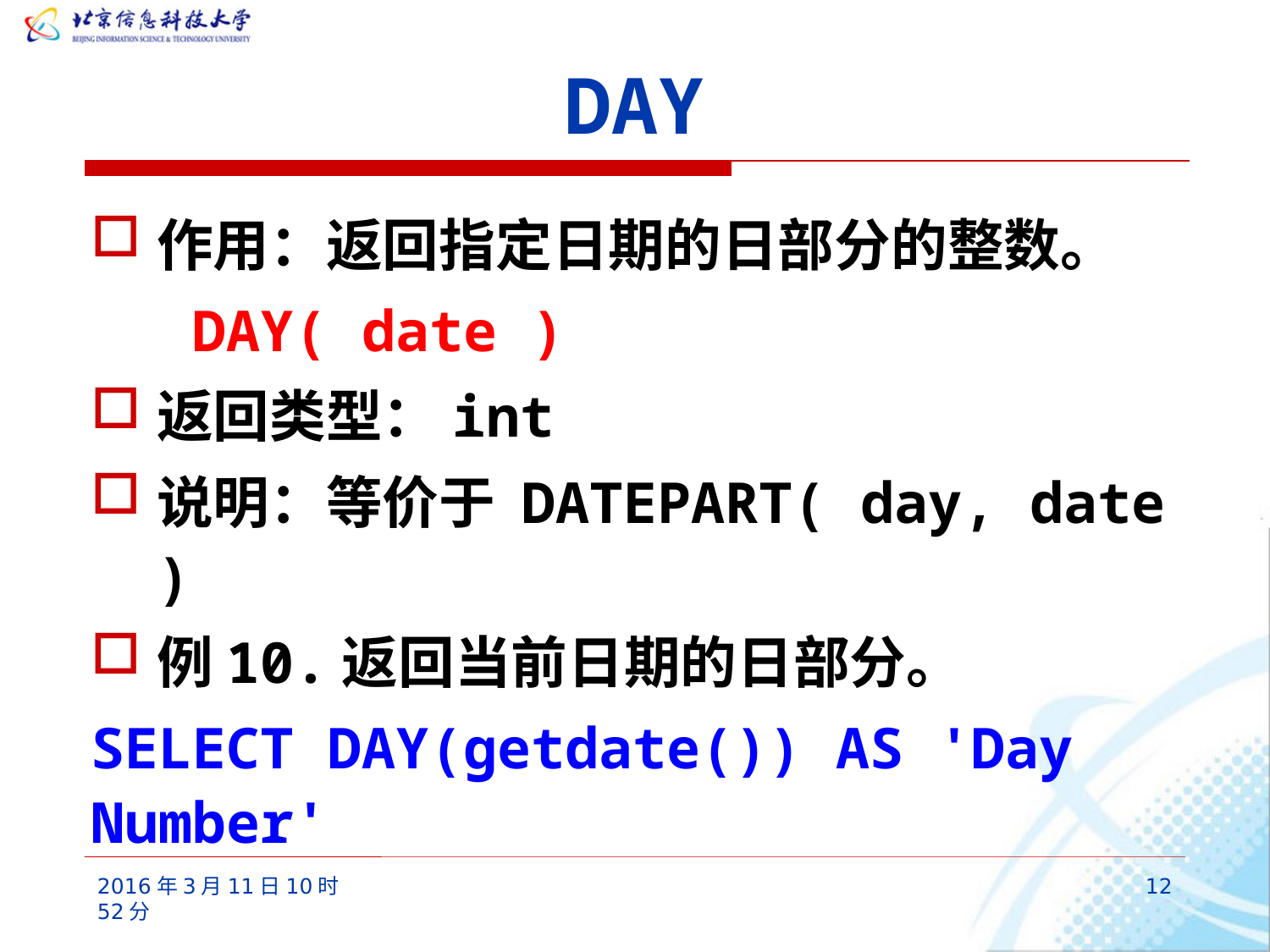

# DAY
作用：返回指定日期的日部分的整数。
   DAY( date )
返回类型：int
说明：等价于 DATEPART( day, date )
例10.返回当前日期的日部分。
SELECT DAY(getdate()) AS 'Day Number'
2016年3月11日10时52分
12